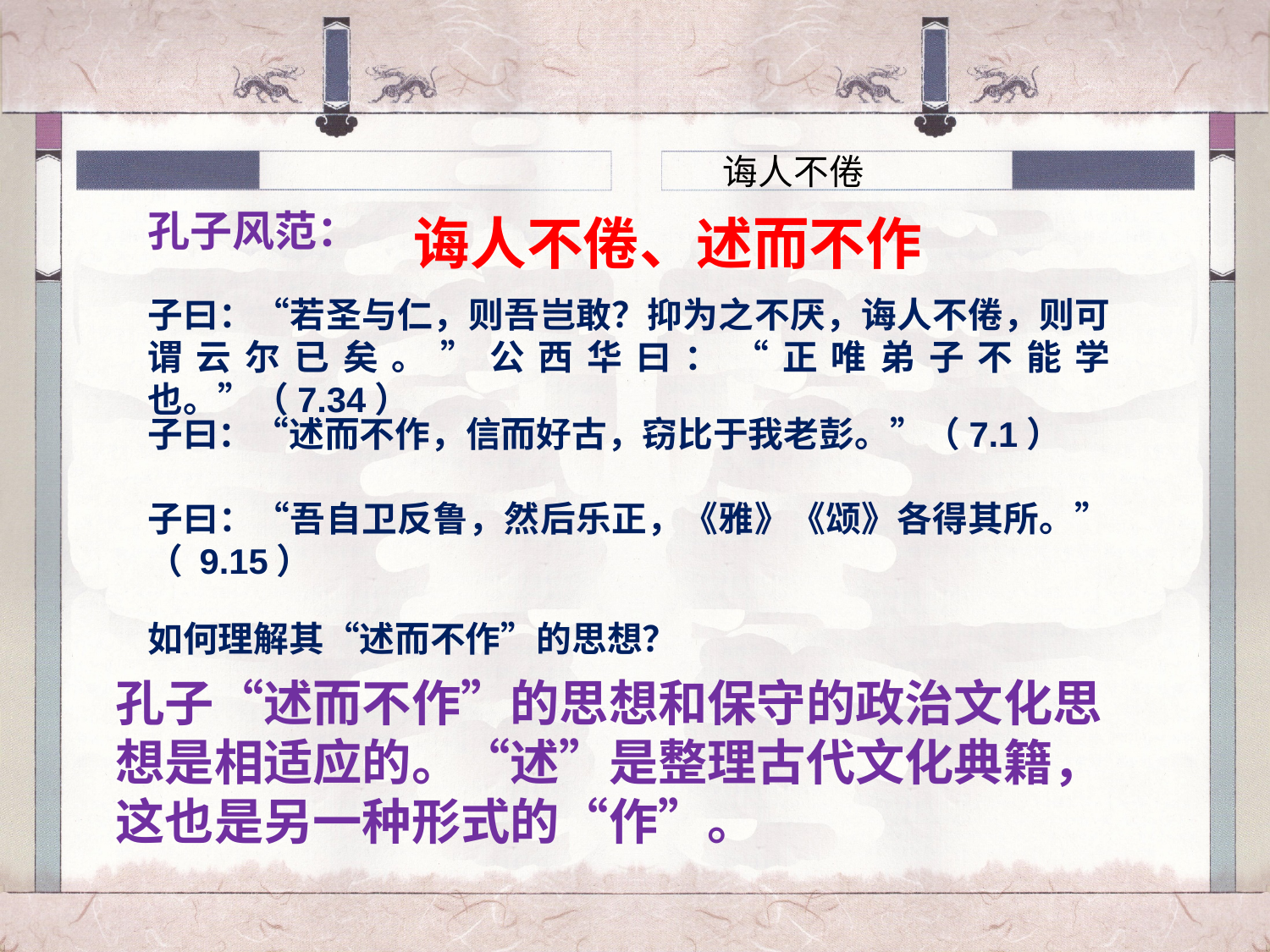

诲人不倦
孔子风范：
诲人不倦、述而不作
子曰：“若圣与仁，则吾岂敢？抑为之不厌，诲人不倦，则可谓云尔已矣。”公西华曰：“正唯弟子不能学也。”（7.34）
子曰：“述而不作，信而好古，窃比于我老彭。”（7.1）

子曰：“吾自卫反鲁，然后乐正，《雅》《颂》各得其所。”（ 9.15）
如何理解其“述而不作”的思想？
孔子“述而不作”的思想和保守的政治文化思想是相适应的。“述”是整理古代文化典籍，这也是另一种形式的“作”。